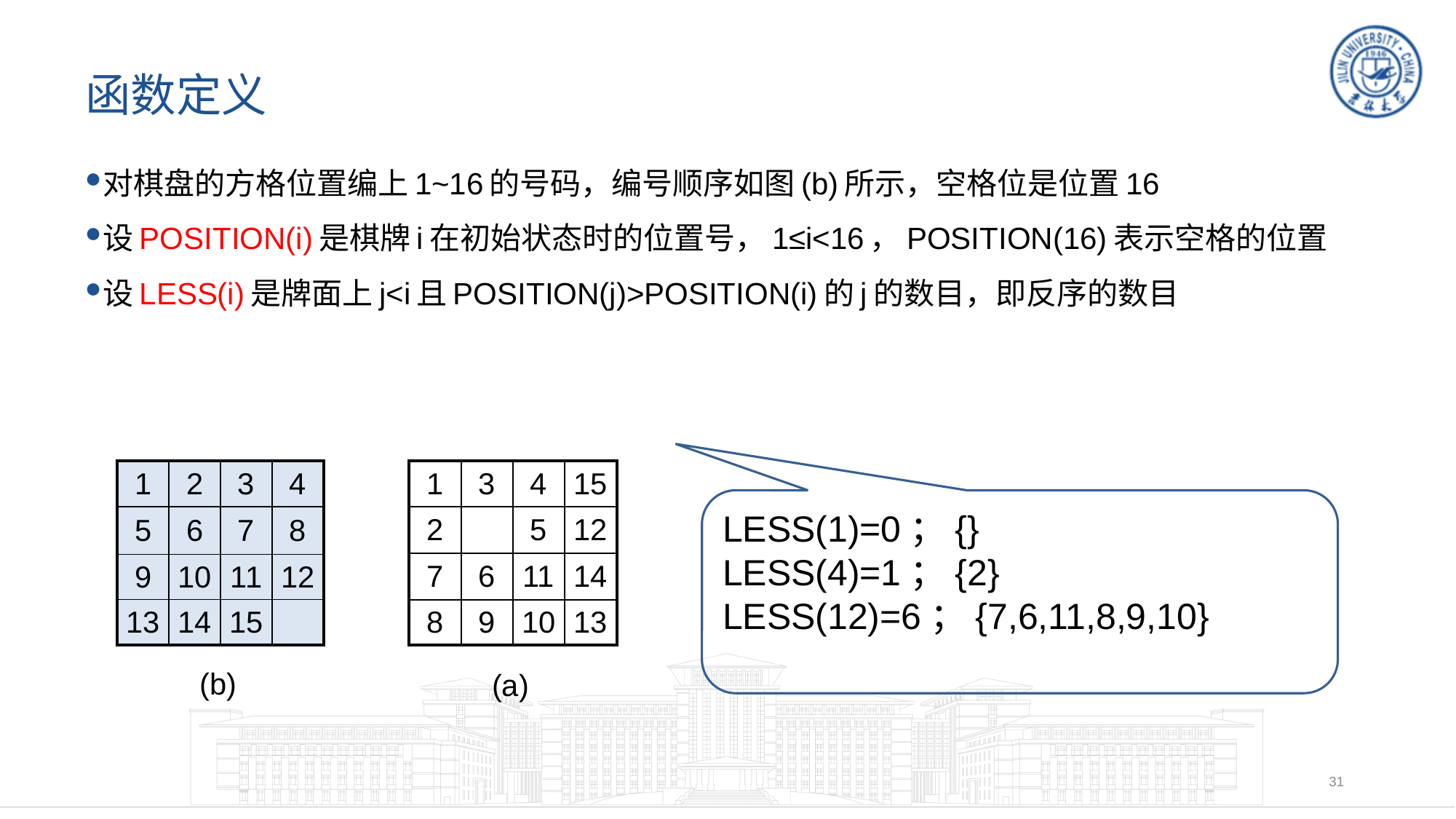

# 函数定义
对棋盘的方格位置编上1~16的号码，编号顺序如图(b)所示，空格位是位置16
设POSITION(i)是棋牌i在初始状态时的位置号，1≤i<16，POSITION(16)表示空格的位置
设LESS(i)是牌面上j<i且POSITION(j)>POSITION(i)的j的数目，即反序的数目

| 1 | 2 | 3 | 4 |
| --- | --- | --- | --- |
| 5 | 6 | 7 | 8 |
| 9 | 10 | 11 | 12 |
| 13 | 14 | 15 |  |
| 1 | 3 | 4 | 15 |
| --- | --- | --- | --- |
| 2 |  | 5 | 12 |
| 7 | 6 | 11 | 14 |
| 8 | 9 | 10 | 13 |
LESS(1)=0；{}
LESS(4)=1；{2}
LESS(12)=6；{7,6,11,8,9,10}
(b)
(a)
31